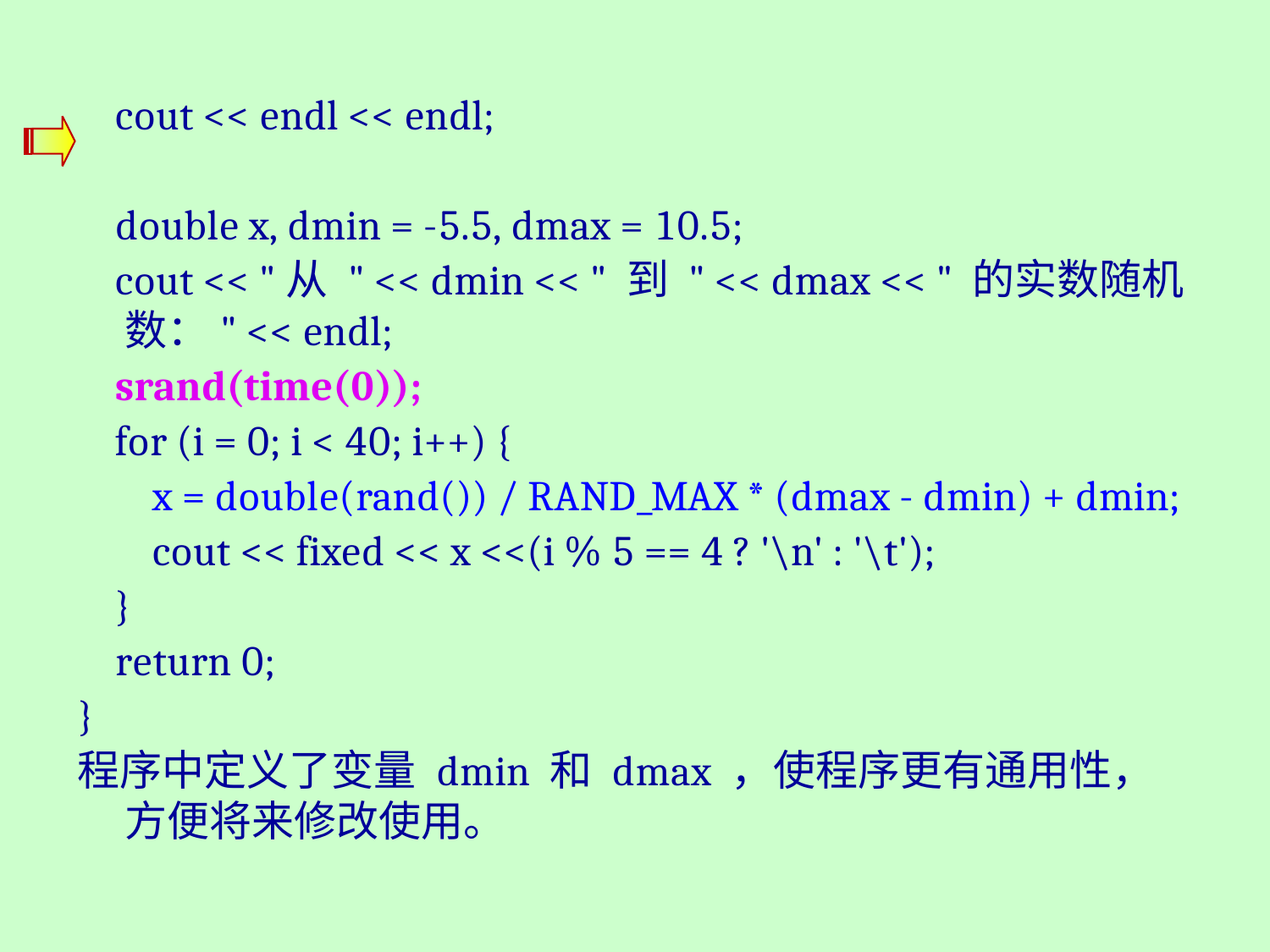

cout << endl << endl;

    double x, dmin = -5.5, dmax = 10.5;
    cout << "从 " << dmin << " 到 " << dmax << " 的实数随机数：" << endl;
    srand(time(0));
    for (i = 0; i < 40; i++) {
        x = double(rand()) / RAND_MAX * (dmax - dmin) + dmin;
        cout << fixed << x <<(i % 5 == 4 ? '\n' : '\t');
    }
    return 0;
}
程序中定义了变量 dmin 和 dmax ，使程序更有通用性，方便将来修改使用。

53